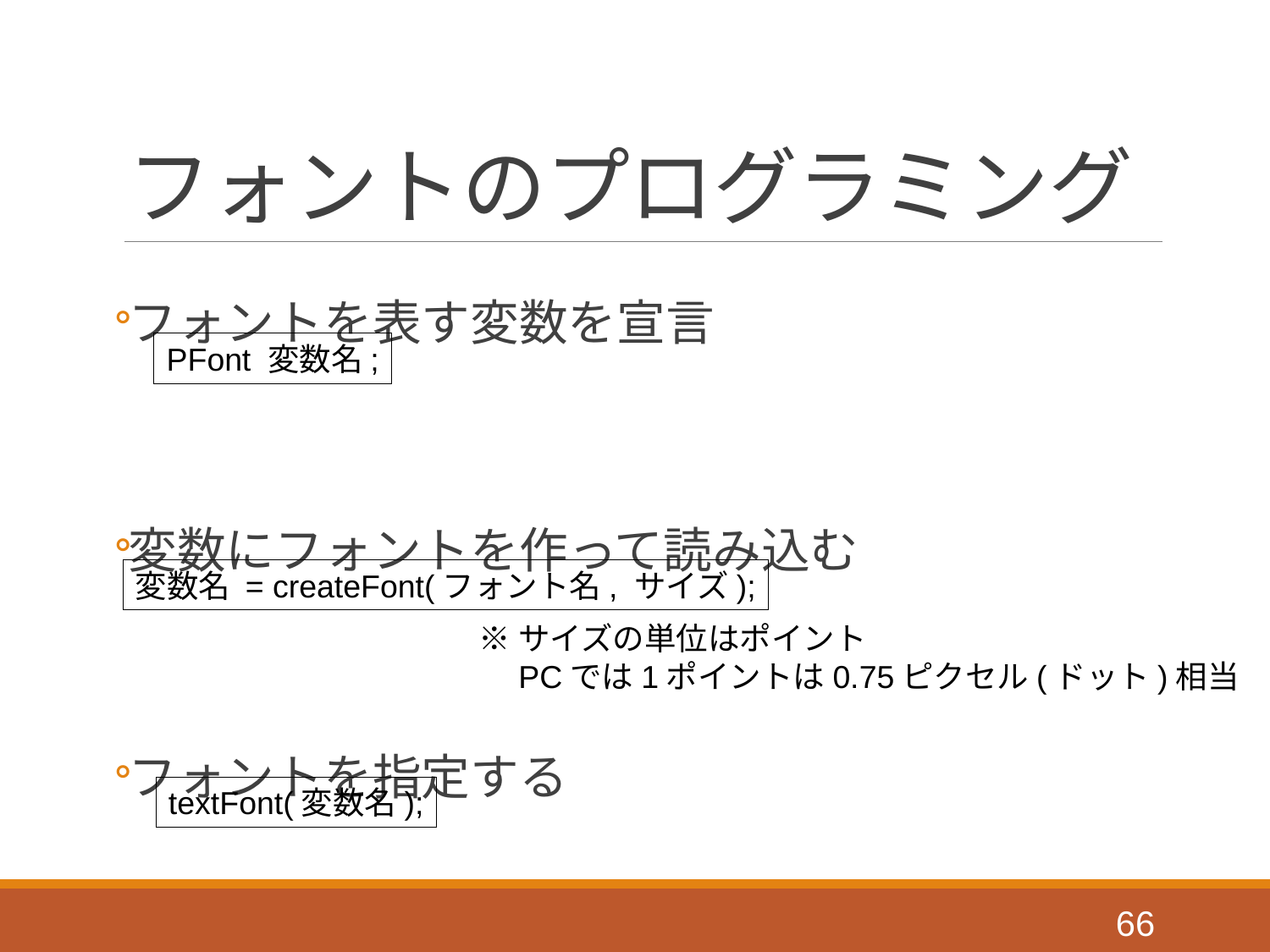

# フォントのプログラミング
フォントを表す変数を宣言

変数にフォントを作って読み込む

フォントを指定する
PFont 変数名;
変数名 = createFont(フォント名, サイズ);
※サイズの単位はポイント
　PCでは1ポイントは0.75ピクセル(ドット)相当
textFont(変数名);
66